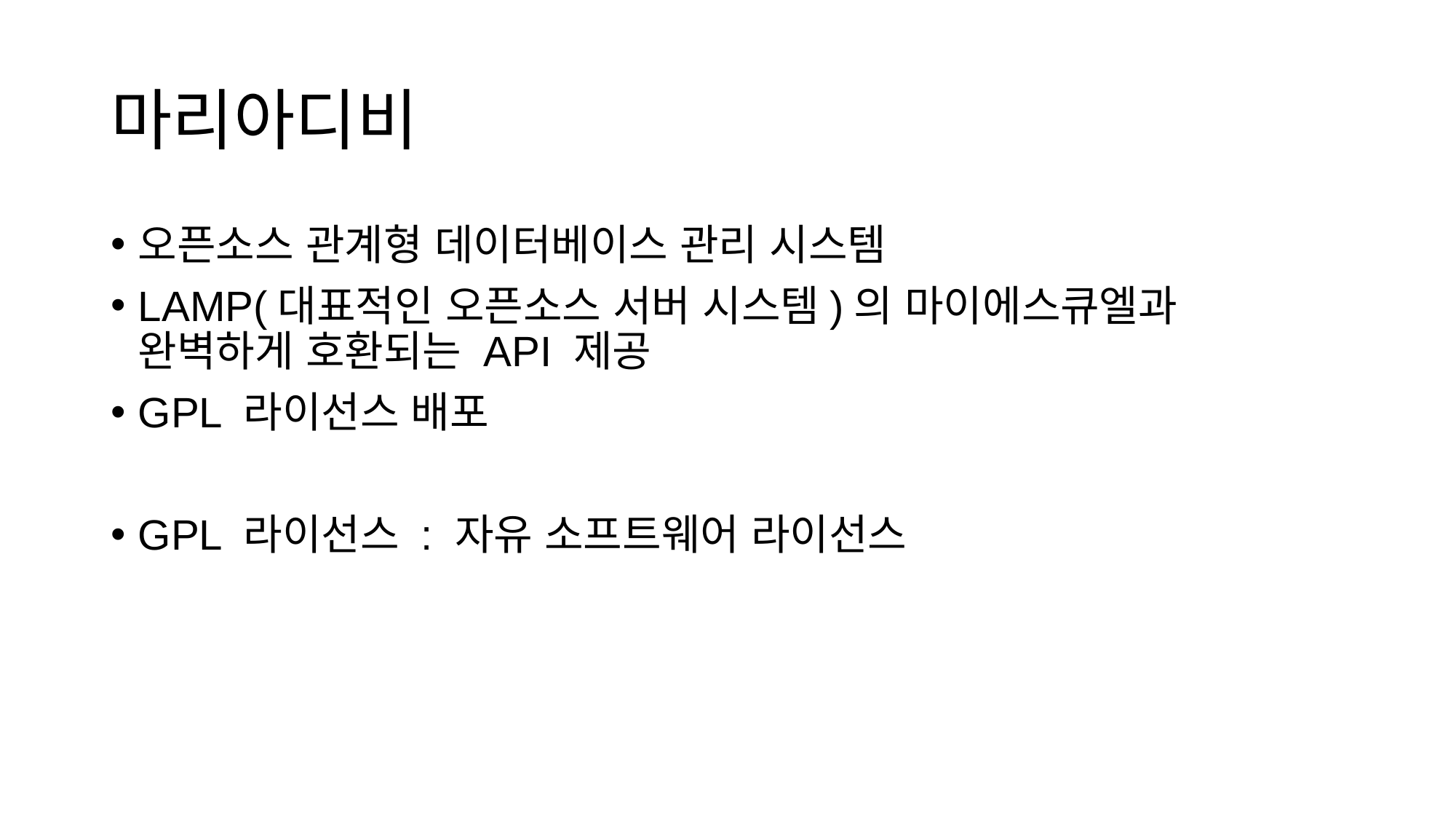

# 마리아디비
오픈소스 관계형 데이터베이스 관리 시스템
LAMP(대표적인 오픈소스 서버 시스템)의 마이에스큐엘과 완벽하게 호환되는 API 제공
GPL 라이선스 배포

GPL 라이선스 : 자유 소프트웨어 라이선스